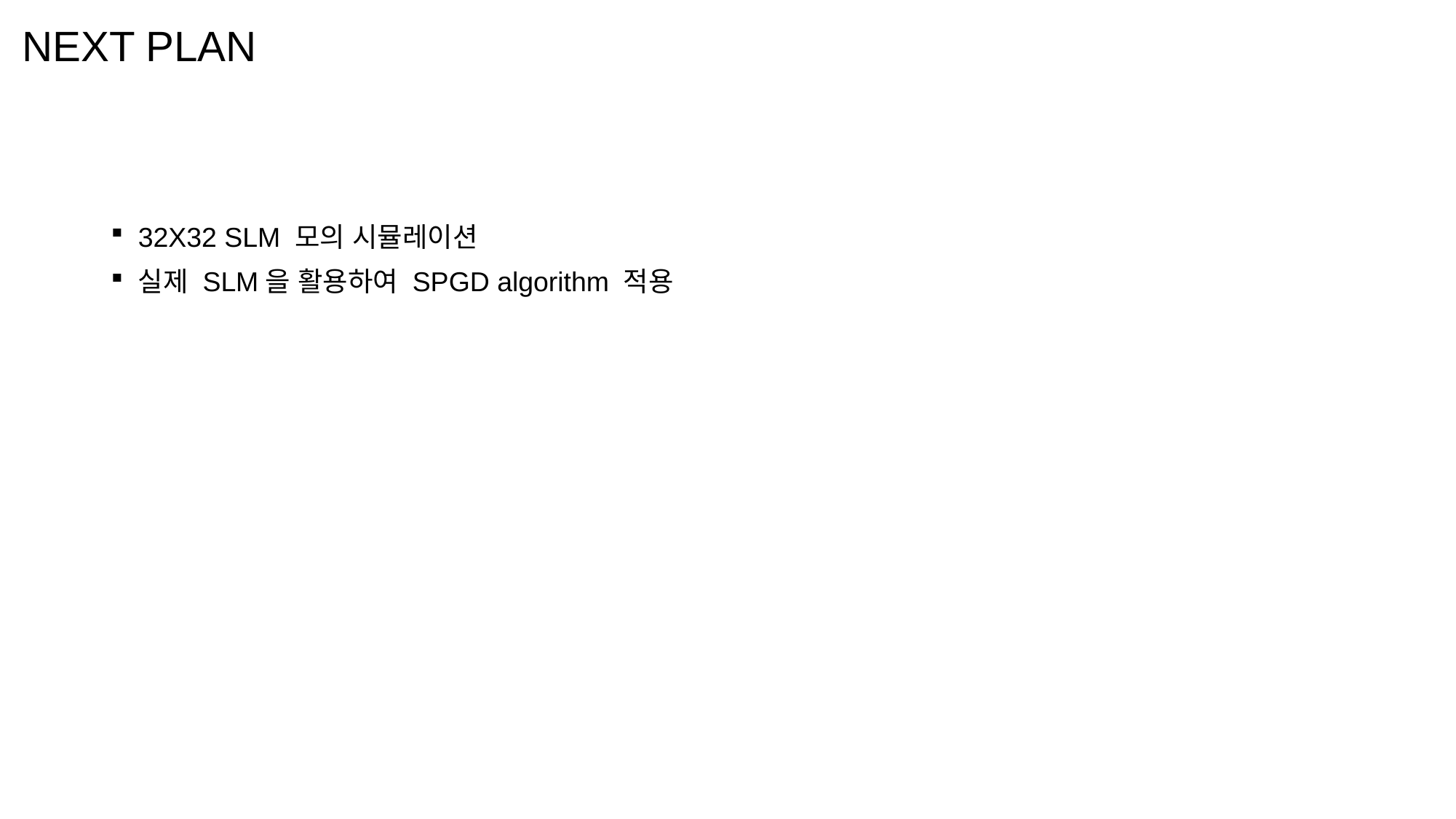

# NEXT PLAN
32X32 SLM 모의 시뮬레이션
실제 SLM을 활용하여 SPGD algorithm 적용